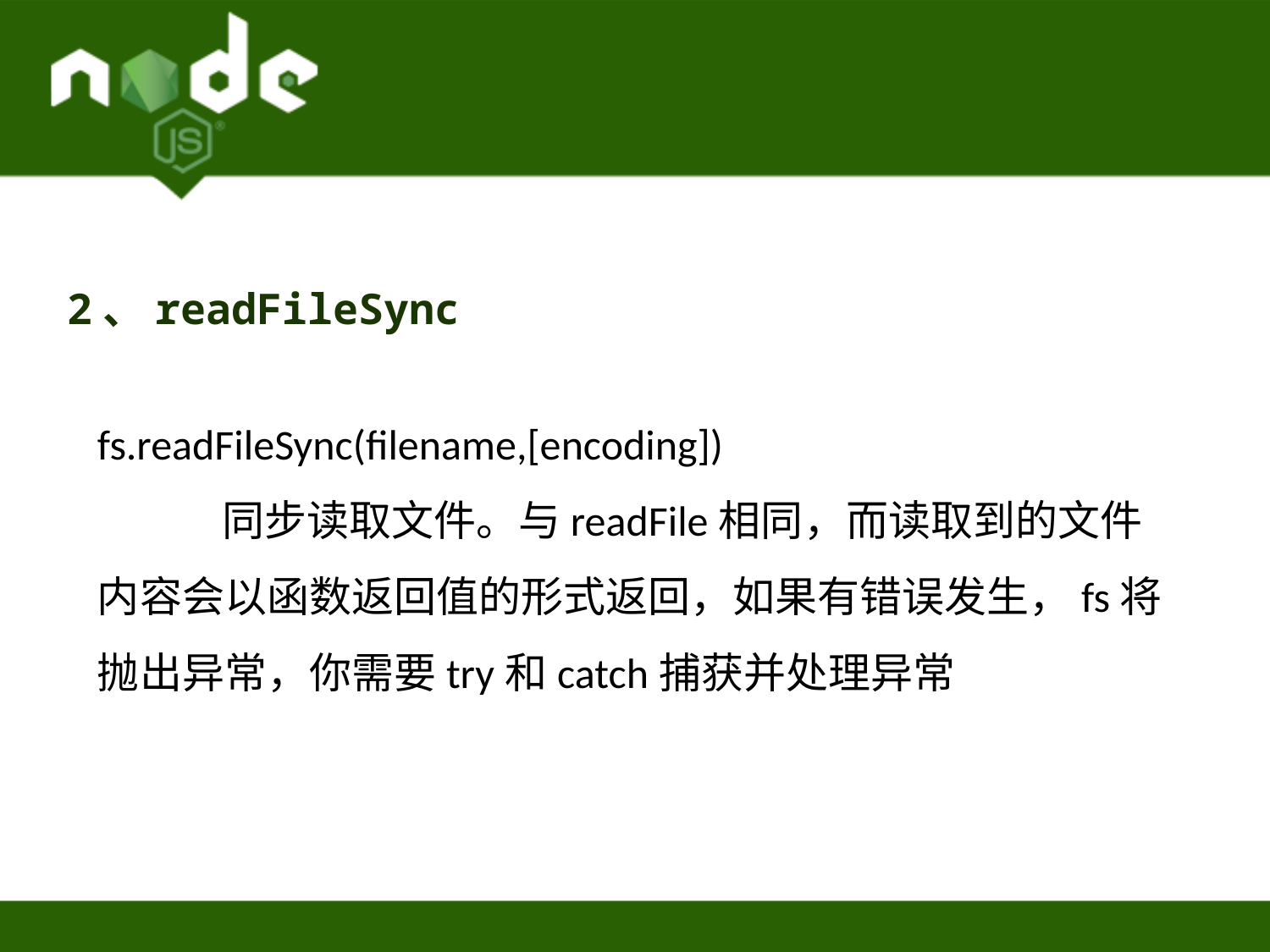

2、readFileSync
fs.readFileSync(filename,[encoding])
            同步读取文件。与readFile相同，而读取到的文件内容会以函数返回值的形式返回，如果有错误发生，fs将抛出异常，你需要try和catch捕获并处理异常